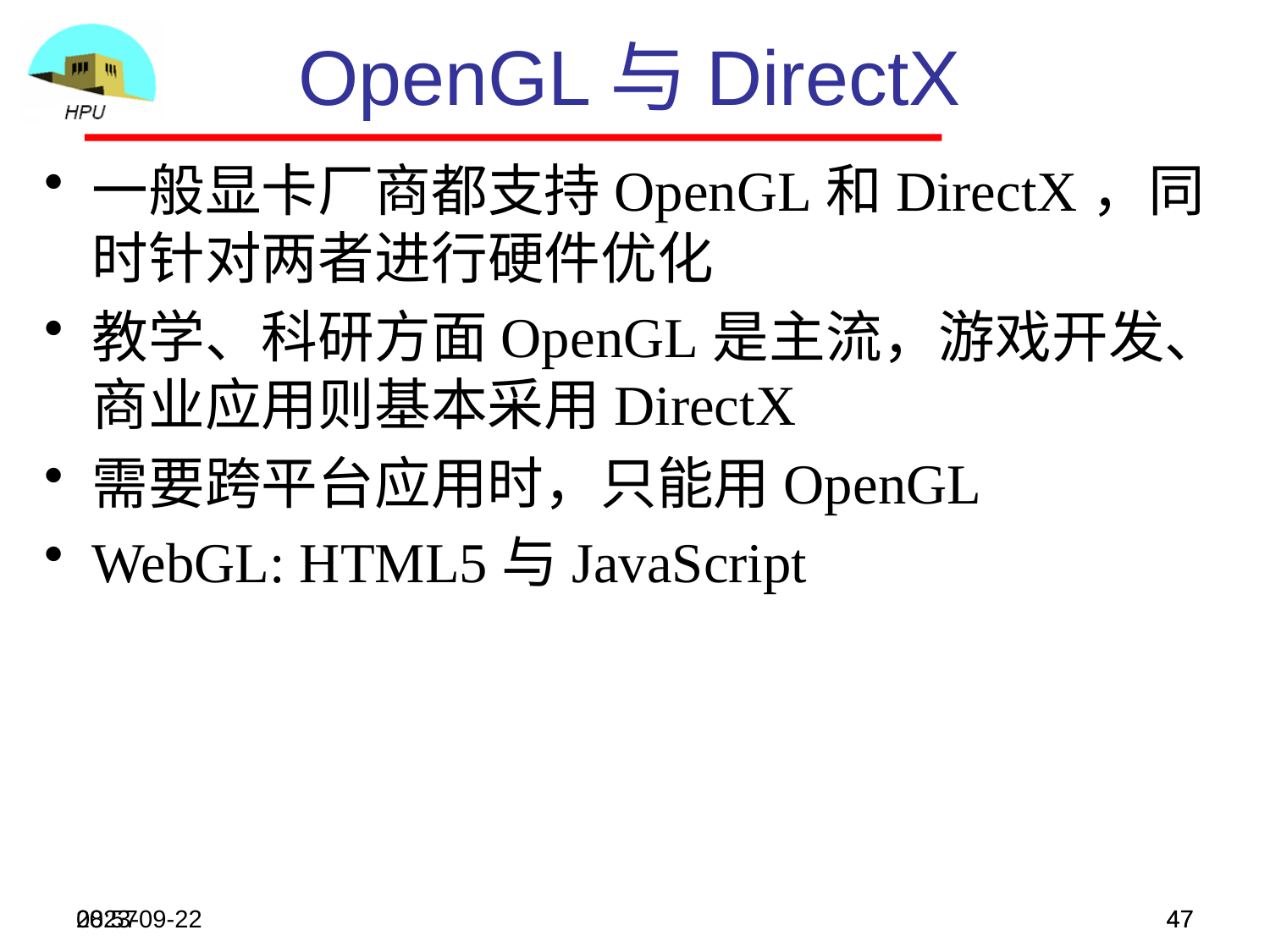

OpenGL与DirectX
一般显卡厂商都支持OpenGL和DirectX，同时针对两者进行硬件优化
教学、科研方面OpenGL是主流，游戏开发、商业应用则基本采用DirectX
需要跨平台应用时，只能用OpenGL
WebGL: HTML5与JavaScript

2023-09-22
08:57
47
47